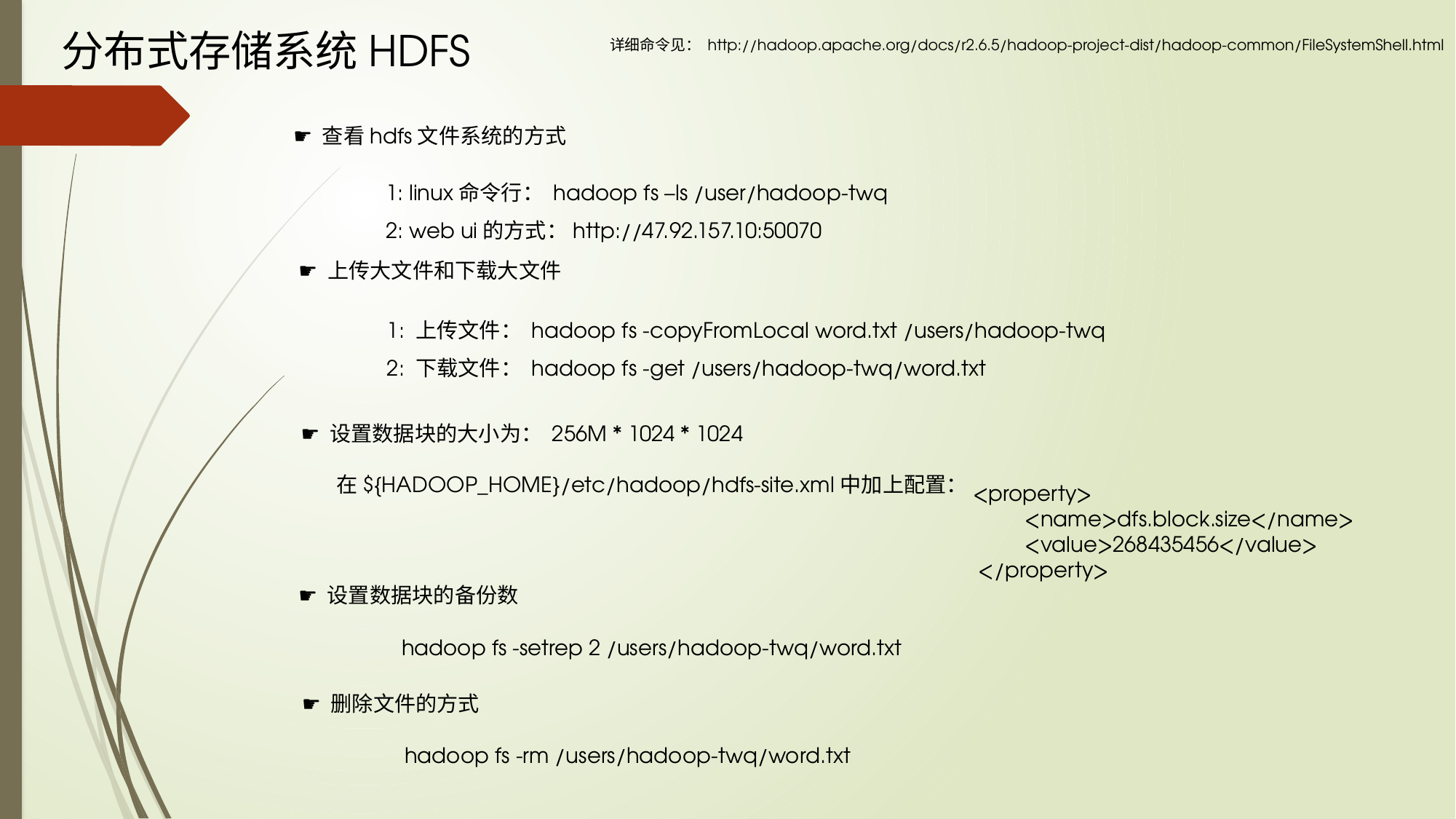

分布式存储系统HDFS
详细命令见： http://hadoop.apache.org/docs/r2.6.5/hadoop-project-dist/hadoop-common/FileSystemShell.html
☛ 查看hdfs文件系统的方式
1: linux命令行： hadoop fs –ls /user/hadoop-twq
2: web ui的方式：http://47.92.157.10:50070
☛ 上传大文件和下载大文件
1: 上传文件： hadoop fs -copyFromLocal word.txt /users/hadoop-twq
2: 下载文件： hadoop fs -get /users/hadoop-twq/word.txt
☛ 设置数据块的大小为： 256M * 1024 * 1024
在${HADOOP_HOME}/etc/hadoop/hdfs-site.xml中加上配置：
<property>  
         <name>dfs.block.size</name>  
         <value>268435456</value>  
 </property>
☛ 设置数据块的备份数
hadoop fs -setrep 2 /users/hadoop-twq/word.txt
☛ 删除文件的方式
hadoop fs -rm /users/hadoop-twq/word.txt